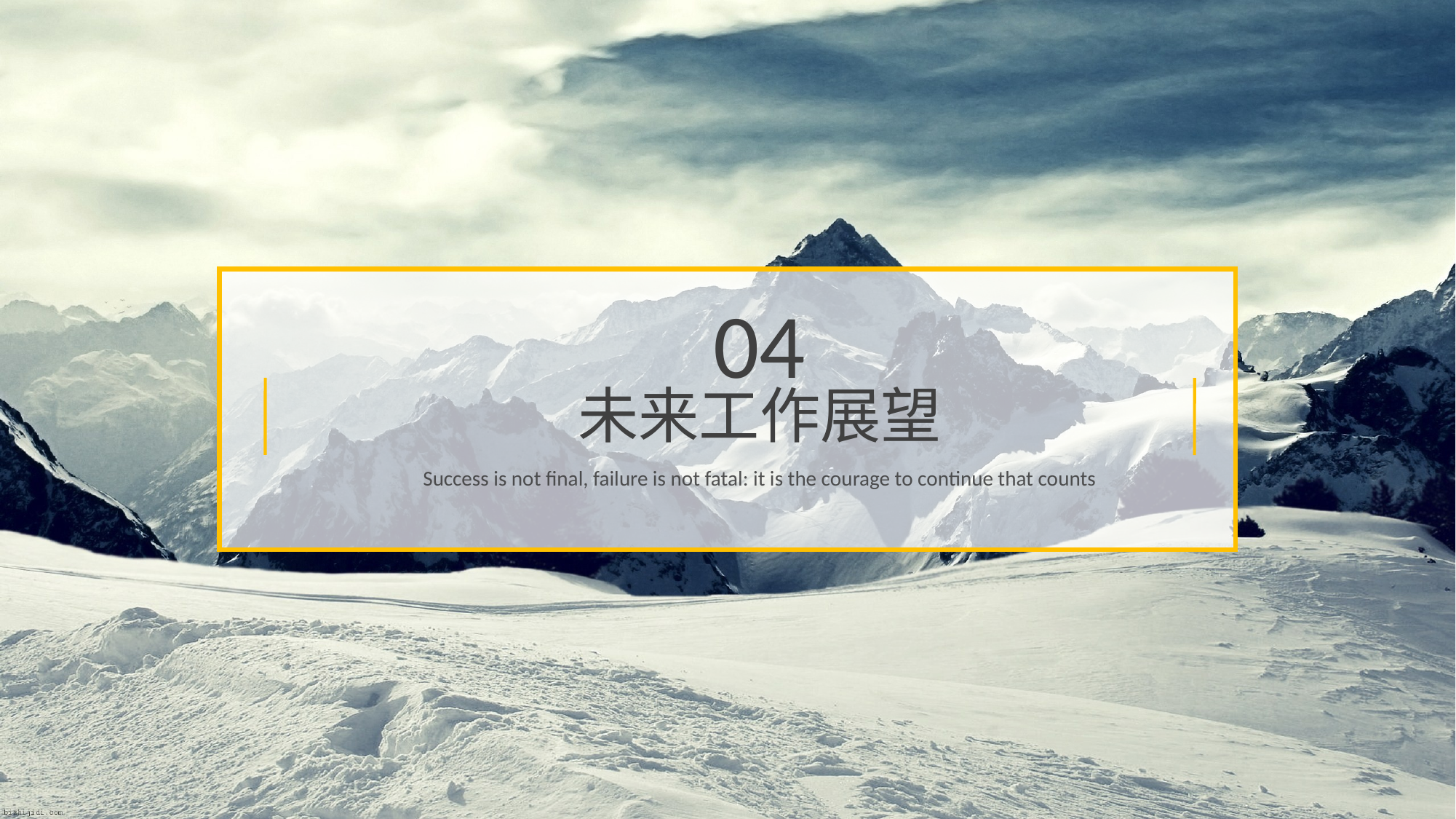

04
未来工作展望

Success is not final, failure is not fatal: it is the courage to continue that counts